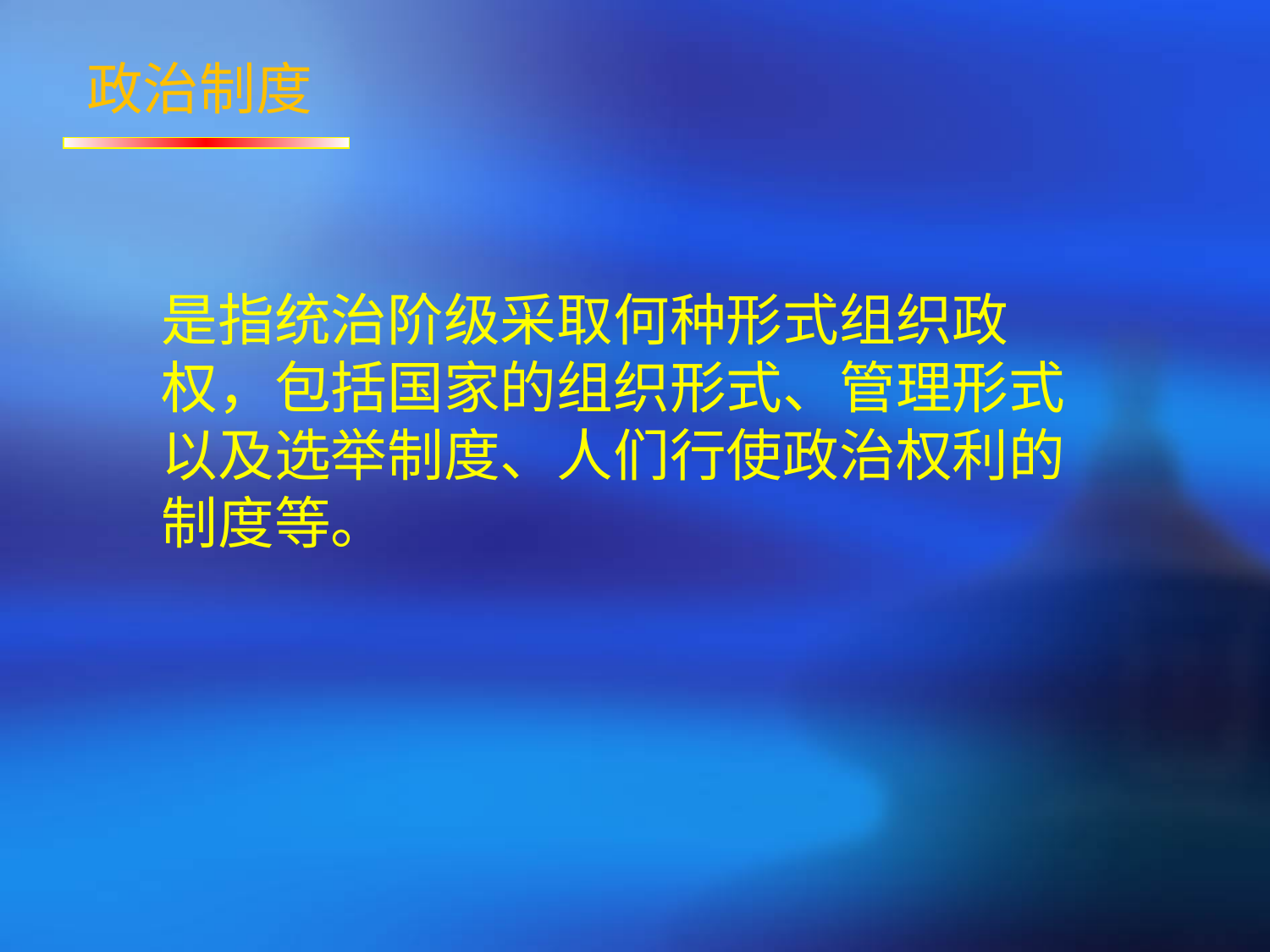

政治制度

是指统治阶级采取何种形式组织政权，包括国家的组织形式、管理形式以及选举制度、人们行使政治权利的制度等。